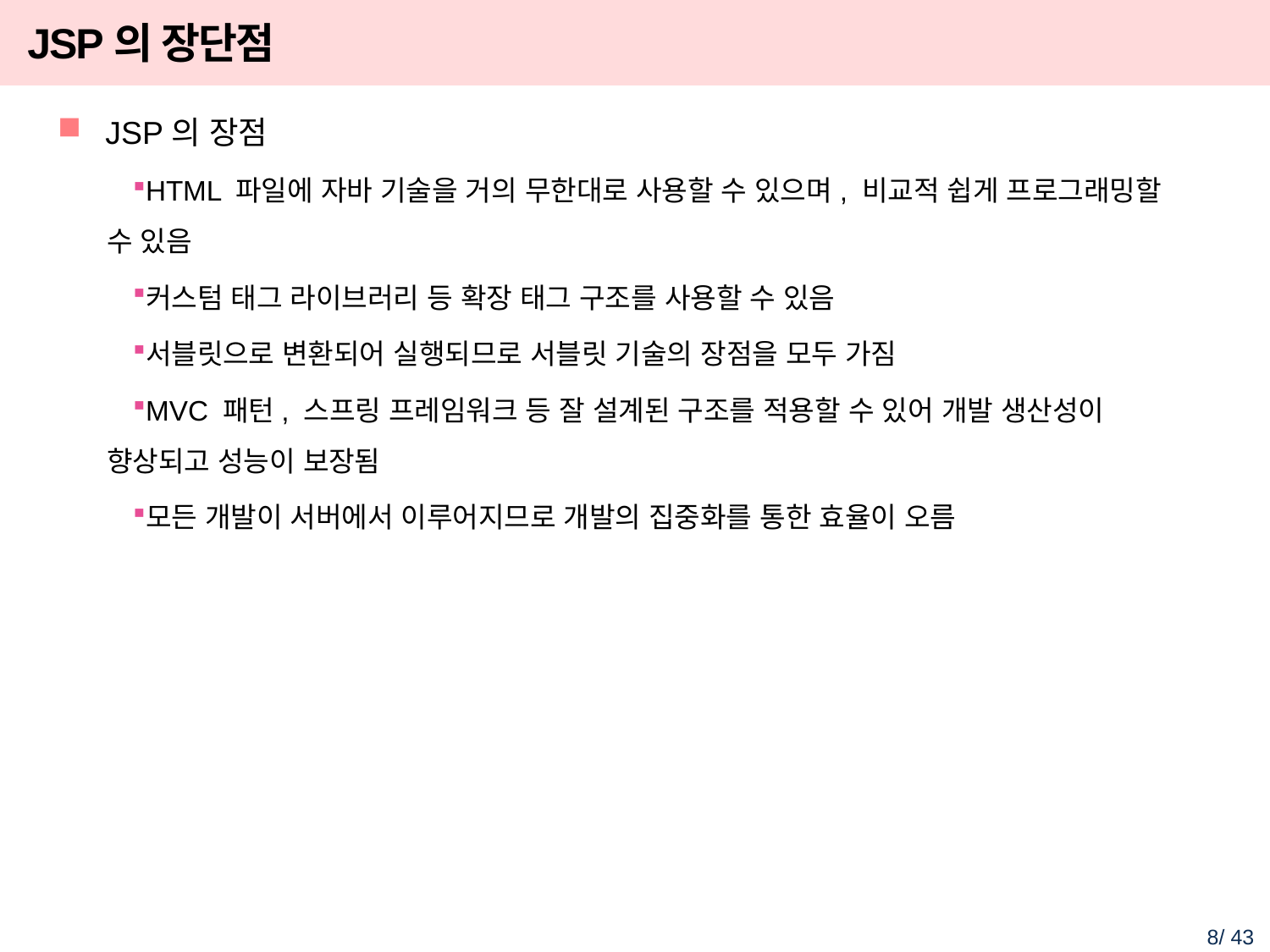

# JSP의 장단점
JSP의 장점
HTML 파일에 자바 기술을 거의 무한대로 사용할 수 있으며, 비교적 쉽게 프로그래밍할 수 있음
커스텀 태그 라이브러리 등 확장 태그 구조를 사용할 수 있음
서블릿으로 변환되어 실행되므로 서블릿 기술의 장점을 모두 가짐
MVC 패턴, 스프링 프레임워크 등 잘 설계된 구조를 적용할 수 있어 개발 생산성이 향상되고 성능이 보장됨
모든 개발이 서버에서 이루어지므로 개발의 집중화를 통한 효율이 오름